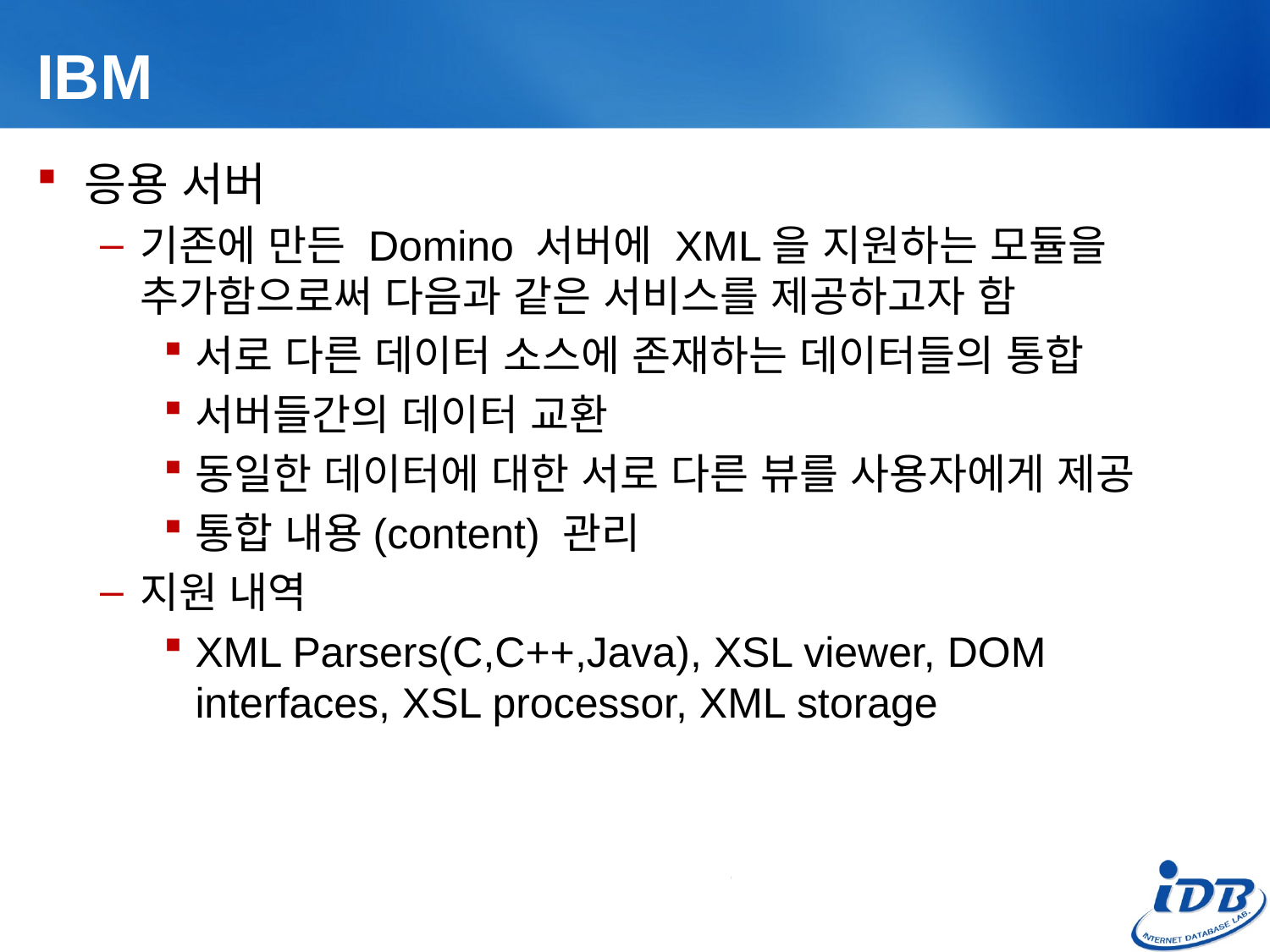

# IBM
응용 서버
기존에 만든 Domino 서버에 XML을 지원하는 모듈을 추가함으로써 다음과 같은 서비스를 제공하고자 함
서로 다른 데이터 소스에 존재하는 데이터들의 통합
서버들간의 데이터 교환
동일한 데이터에 대한 서로 다른 뷰를 사용자에게 제공
통합 내용(content) 관리
지원 내역
XML Parsers(C,C++,Java), XSL viewer, DOM interfaces, XSL processor, XML storage